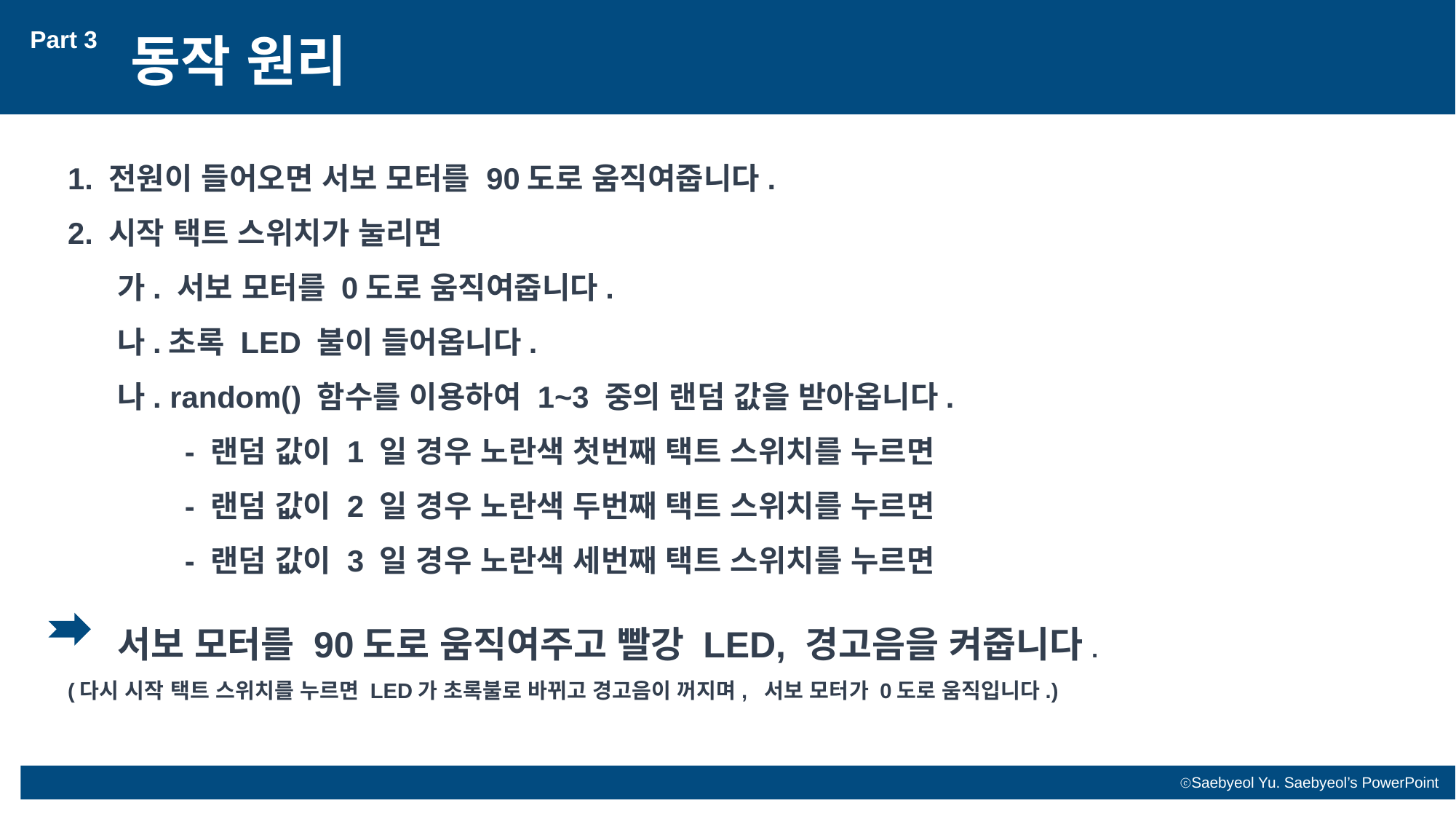

Part 3
동작 원리
1. 전원이 들어오면 서보 모터를 90도로​ 움직여줍니다.
2. 시작 택트 스위치가 눌리면
​     가. 서보 모터를 0도로 움직여줍니다.
     나.초록 LED 불이 들어옵니다.
     나. random() 함수를 이용하여 1~3 중의 랜덤 값을 받아옵니다.
              - 랜덤 값이 1 일 경우 노란색 첫번째 택트 스위치를 누르면
              - 랜덤 값이 2 일 경우 노란색 두번째 택트 스위치를 누르면
              - 랜덤 값이 3 일 경우 노란색 세번째 택트 스위치를 누르면
    서보 모터를 90도로 움직여주고 빨강 LED, 경고음을 켜줍니다.
(다시 시작 택트 스위치를 누르면 LED가 초록불로 바뀌고 경고음이 꺼지며,  서보 모터가 0도로 움직입니다.)

​